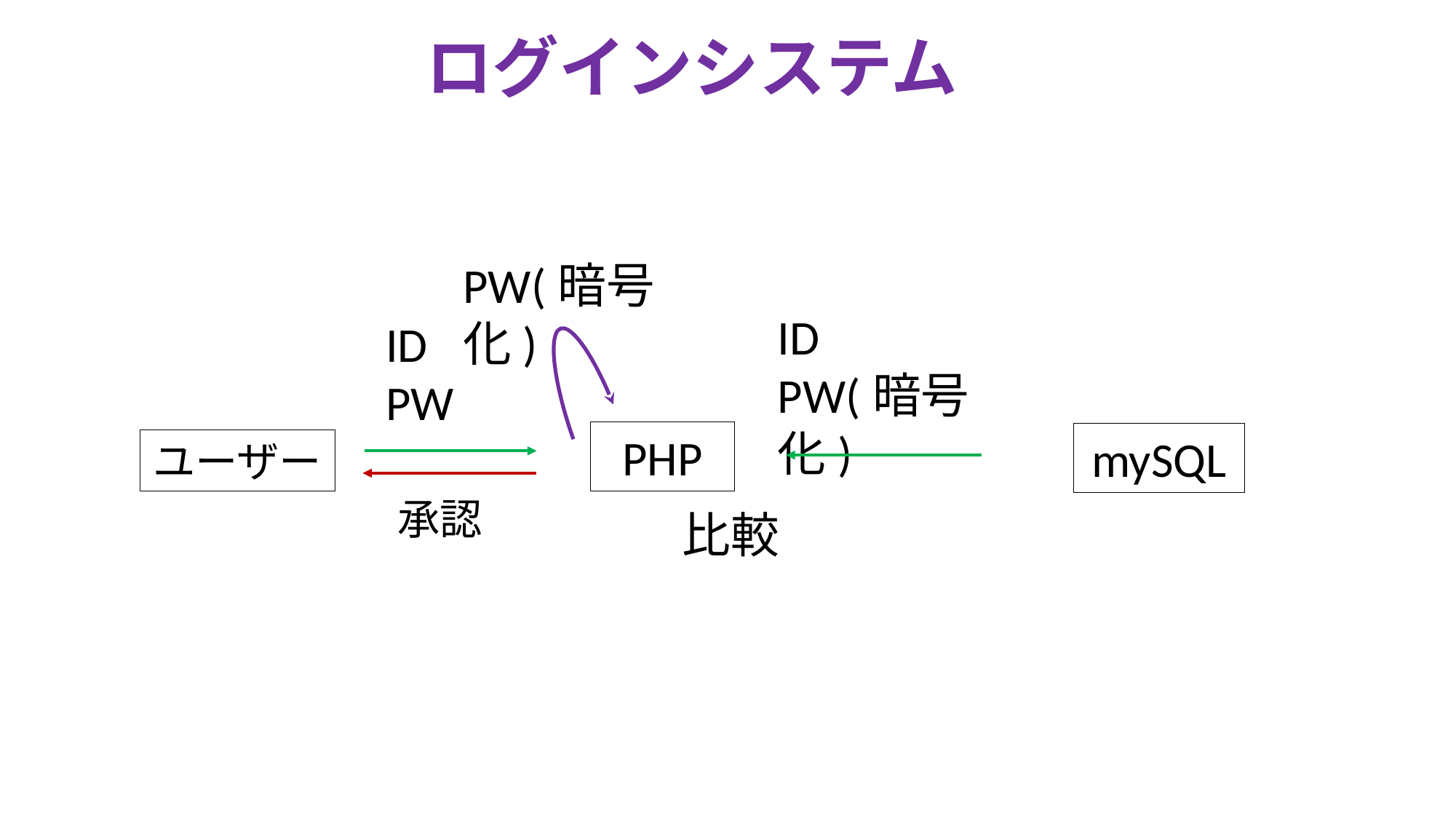

ログインシステム
PW(暗号化)
ID
PW(暗号化)
ID
PW

PHP
mySQL
ユーザー
承認
比較